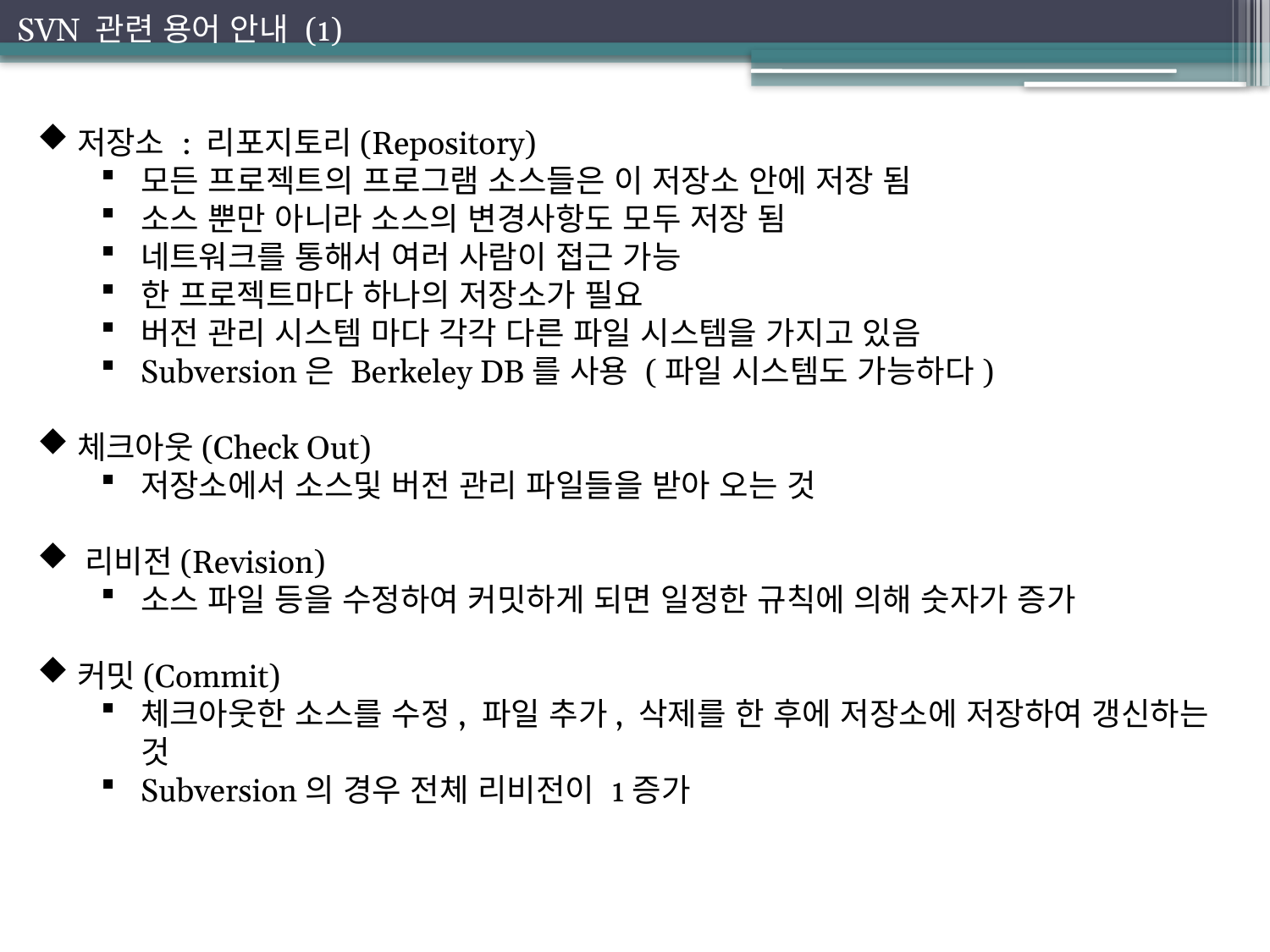

SVN 관련 용어 안내 (1)
저장소 : 리포지토리(Repository)
모든 프로젝트의 프로그램 소스들은 이 저장소 안에 저장 됨
소스 뿐만 아니라 소스의 변경사항도 모두 저장 됨
네트워크를 통해서 여러 사람이 접근 가능
한 프로젝트마다 하나의 저장소가 필요
버전 관리 시스템 마다 각각 다른 파일 시스템을 가지고 있음
Subversion은 Berkeley DB를 사용 (파일 시스템도 가능하다)

체크아웃(Check Out)
저장소에서 소스및 버전 관리 파일들을 받아 오는 것

리비전(Revision)
소스 파일 등을 수정하여 커밋하게 되면 일정한 규칙에 의해 숫자가 증가

커밋(Commit)
체크아웃한 소스를 수정, 파일 추가, 삭제를 한 후에 저장소에 저장하여 갱신하는 것
Subversion의 경우 전체 리비전이 1증가